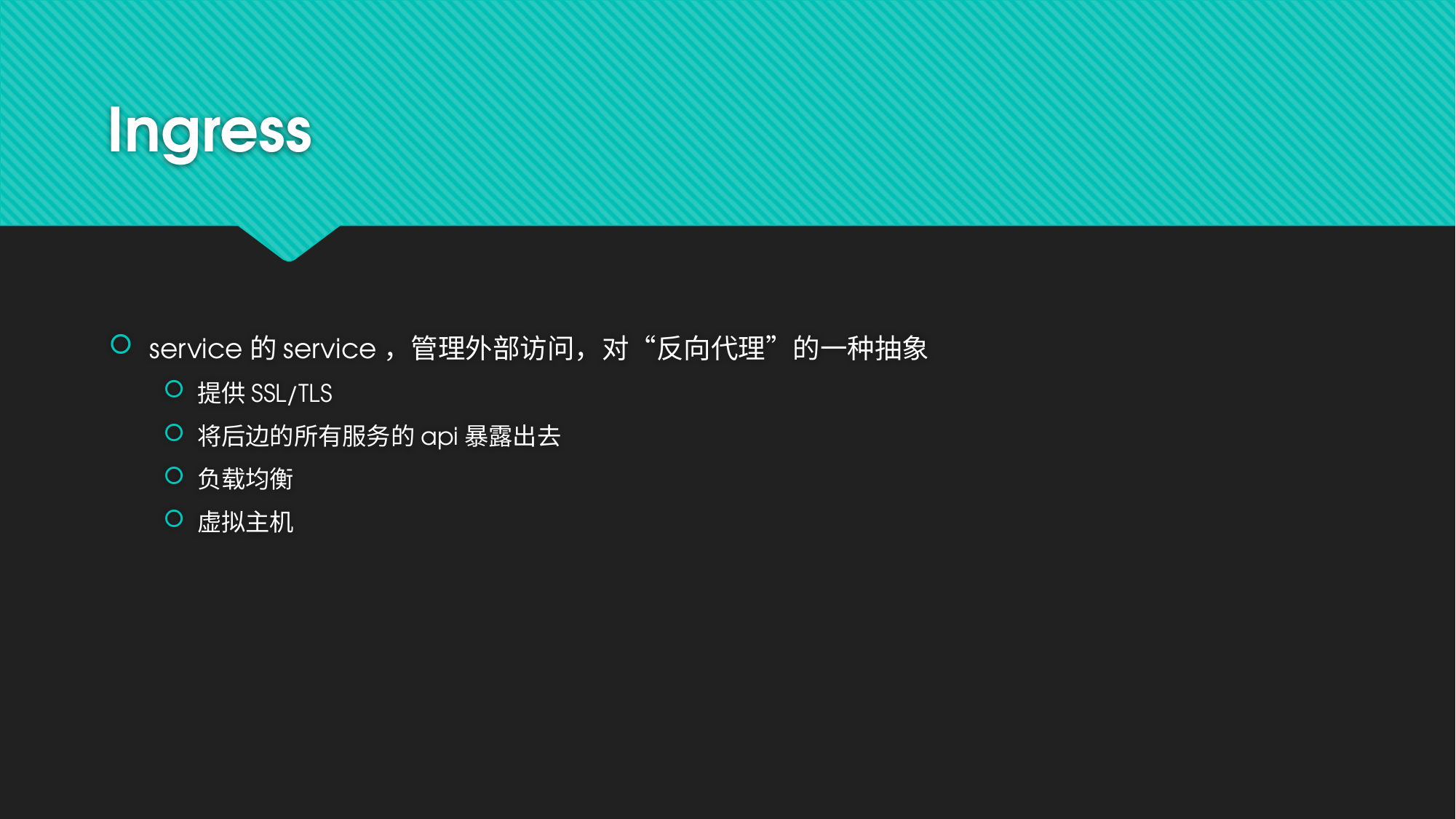

# Ingress
service的service，管理外部访问，对“反向代理”的一种抽象
提供SSL/TLS
将后边的所有服务的api暴露出去
负载均衡
虚拟主机